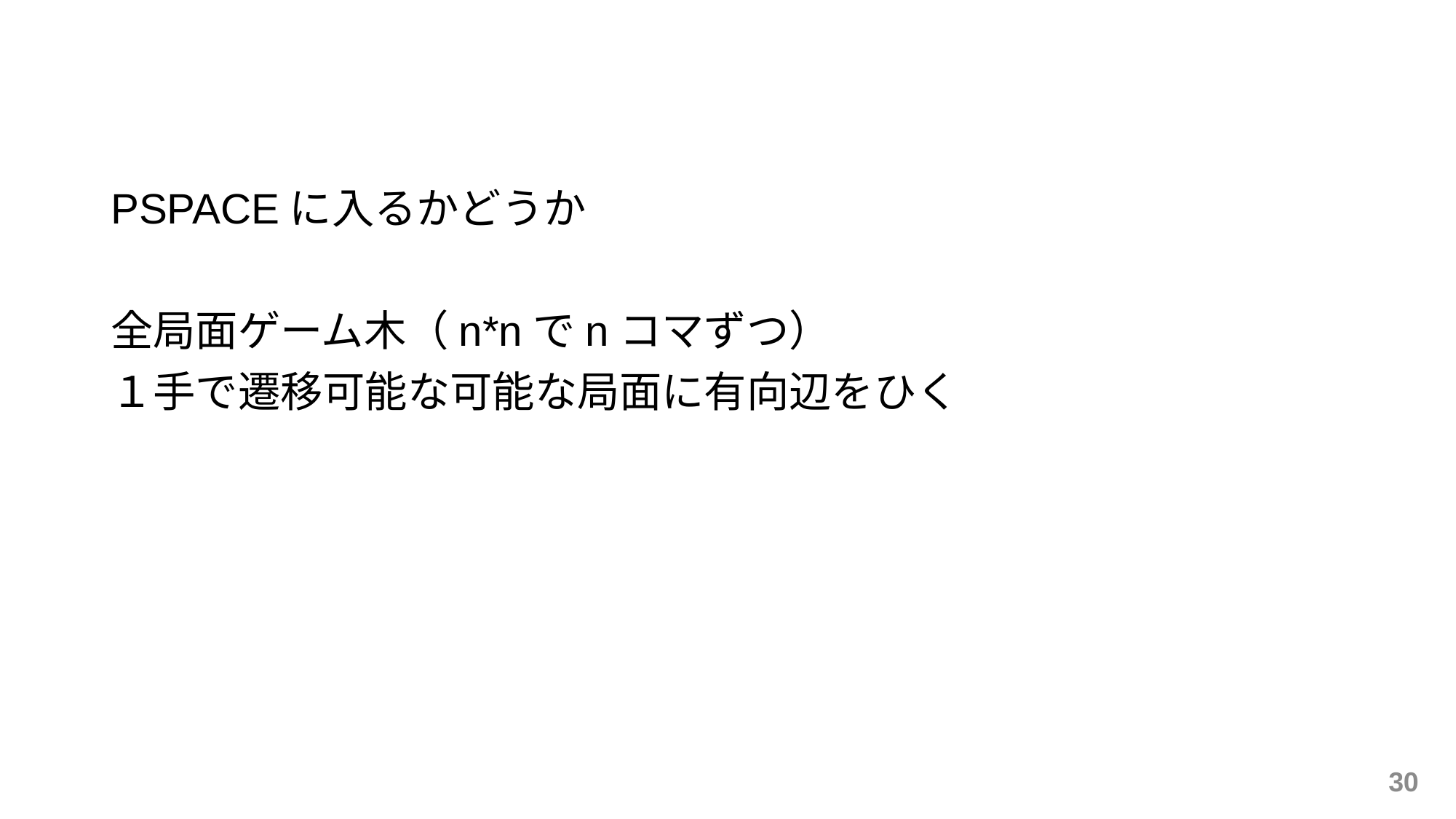

#
PSPACEに入るかどうか

全局面ゲーム木（n*nでnコマずつ）
１手で遷移可能な可能な局面に有向辺をひく
30